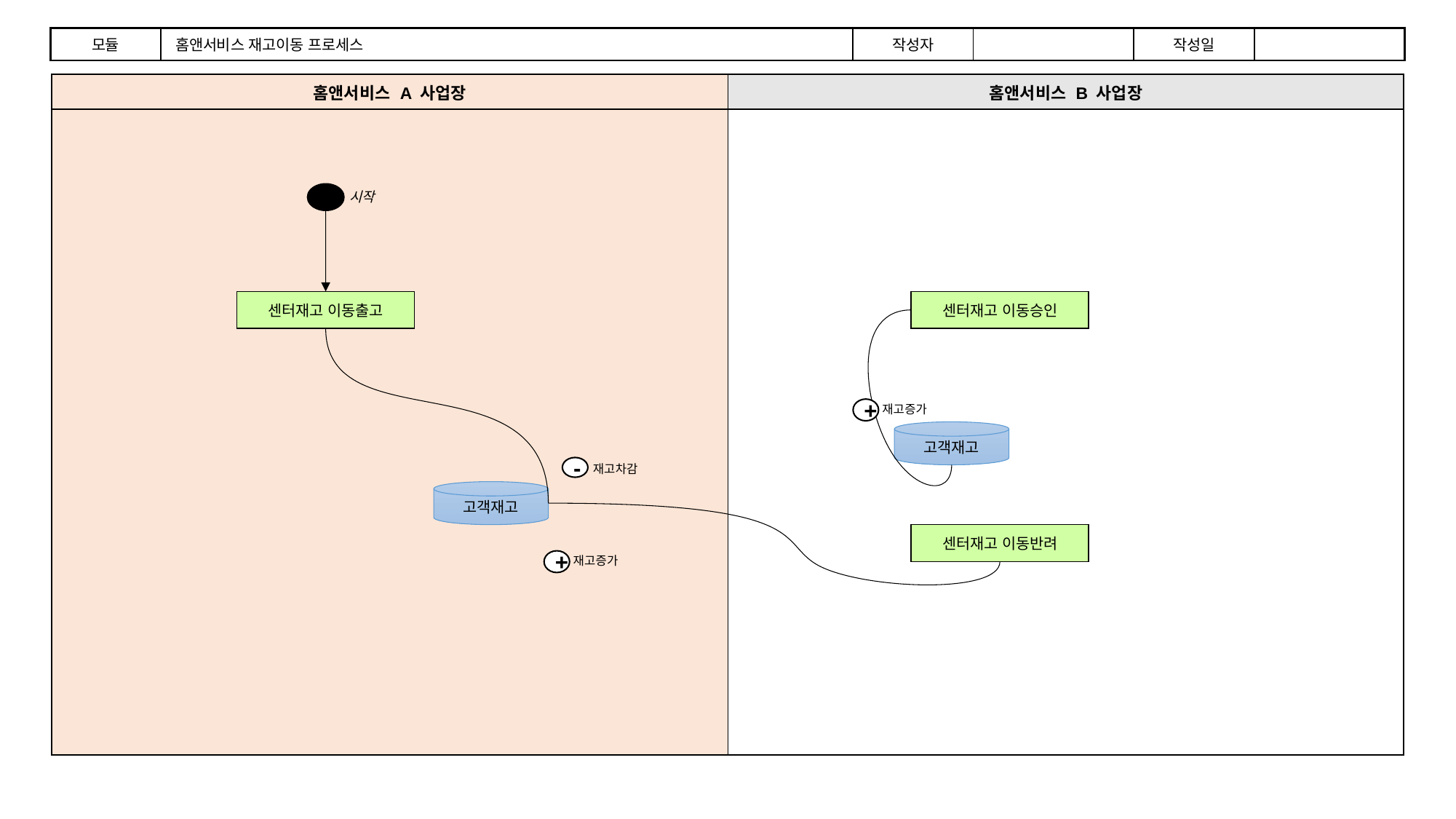

| 모듈 | 홈앤서비스 재고이동 프로세스 | 작성자 |  | 작성일 |  |
| --- | --- | --- | --- | --- | --- |
| 홈앤서비스 A 사업장 | 홈앤서비스 B 사업장 |
| --- | --- |
|  |  |
시작

센터재고 이동출고
센터재고 이동승인
재고증가
+
고객재고
재고차감
-
고객재고
센터재고 이동반려
재고증가
+